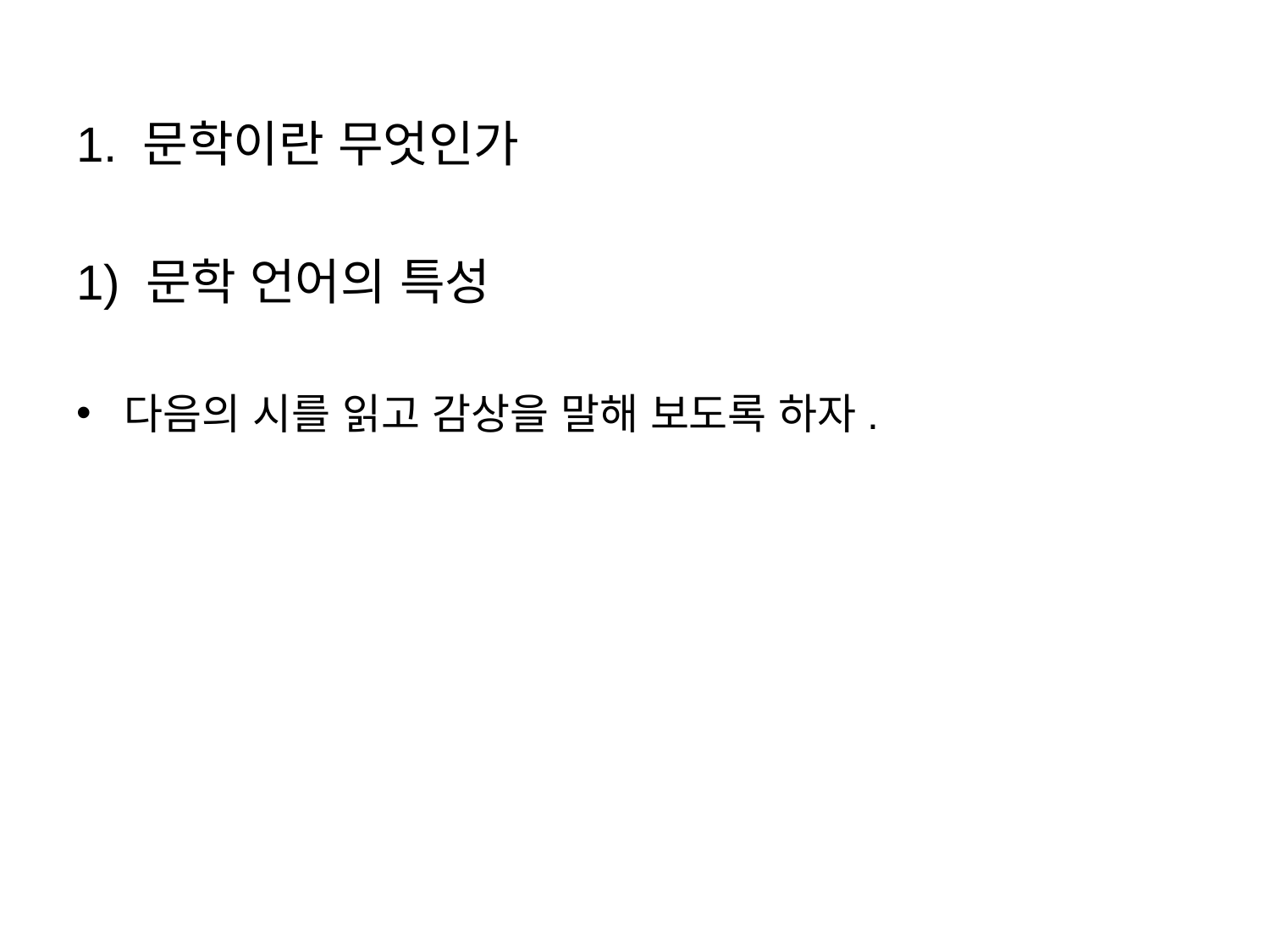

1. 문학이란 무엇인가

1) 문학 언어의 특성

다음의 시를 읽고 감상을 말해 보도록 하자.